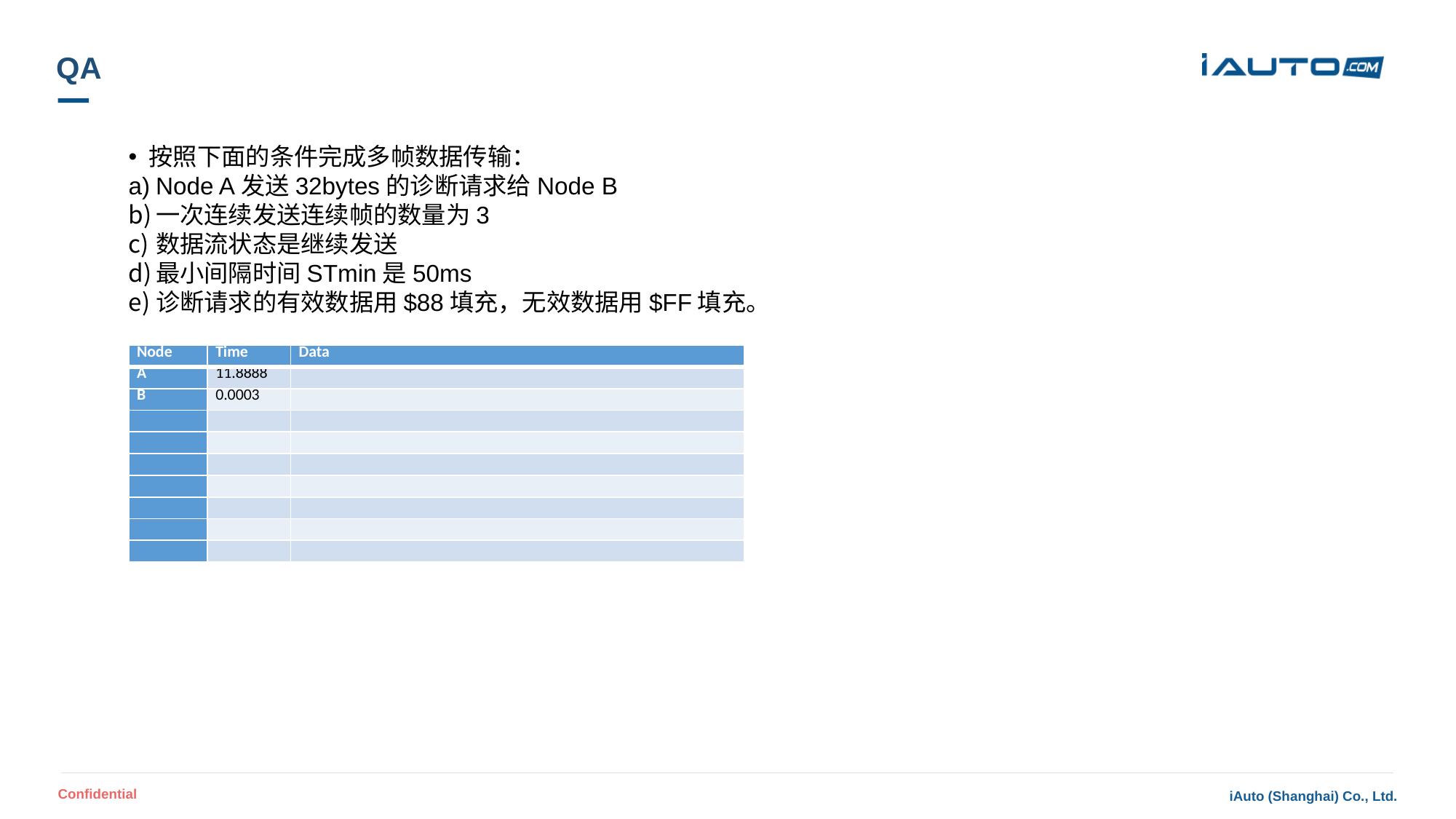

# QA
按照下面的条件完成多帧数据传输：
Node A发送32bytes的诊断请求给Node B
一次连续发送连续帧的数量为3
数据流状态是继续发送
最小间隔时间STmin是50ms
诊断请求的有效数据用$88填充，无效数据用$FF填充。
| Node | Time | Data |
| --- | --- | --- |
| A | 11.8888 |  |
| B | 0.0003 |  |
|  |  |  |
|  |  |  |
|  |  |  |
|  |  |  |
|  |  |  |
|  |  |  |
|  |  |  |